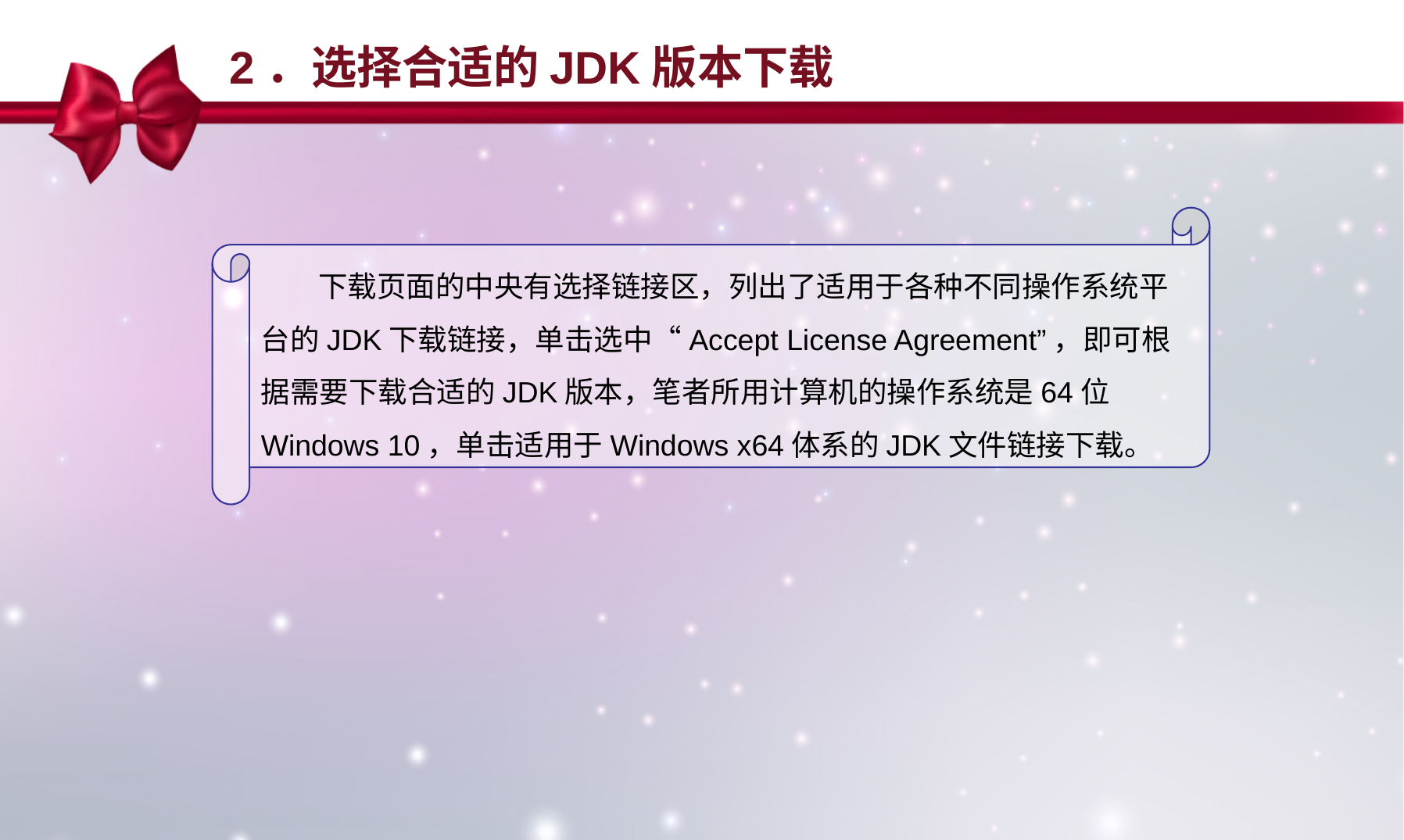

2．选择合适的JDK版本下载
下载页面的中央有选择链接区，列出了适用于各种不同操作系统平台的JDK下载链接，单击选中“Accept License Agreement”，即可根据需要下载合适的JDK版本，笔者所用计算机的操作系统是64位Windows 10，单击适用于Windows x64体系的JDK文件链接下载。